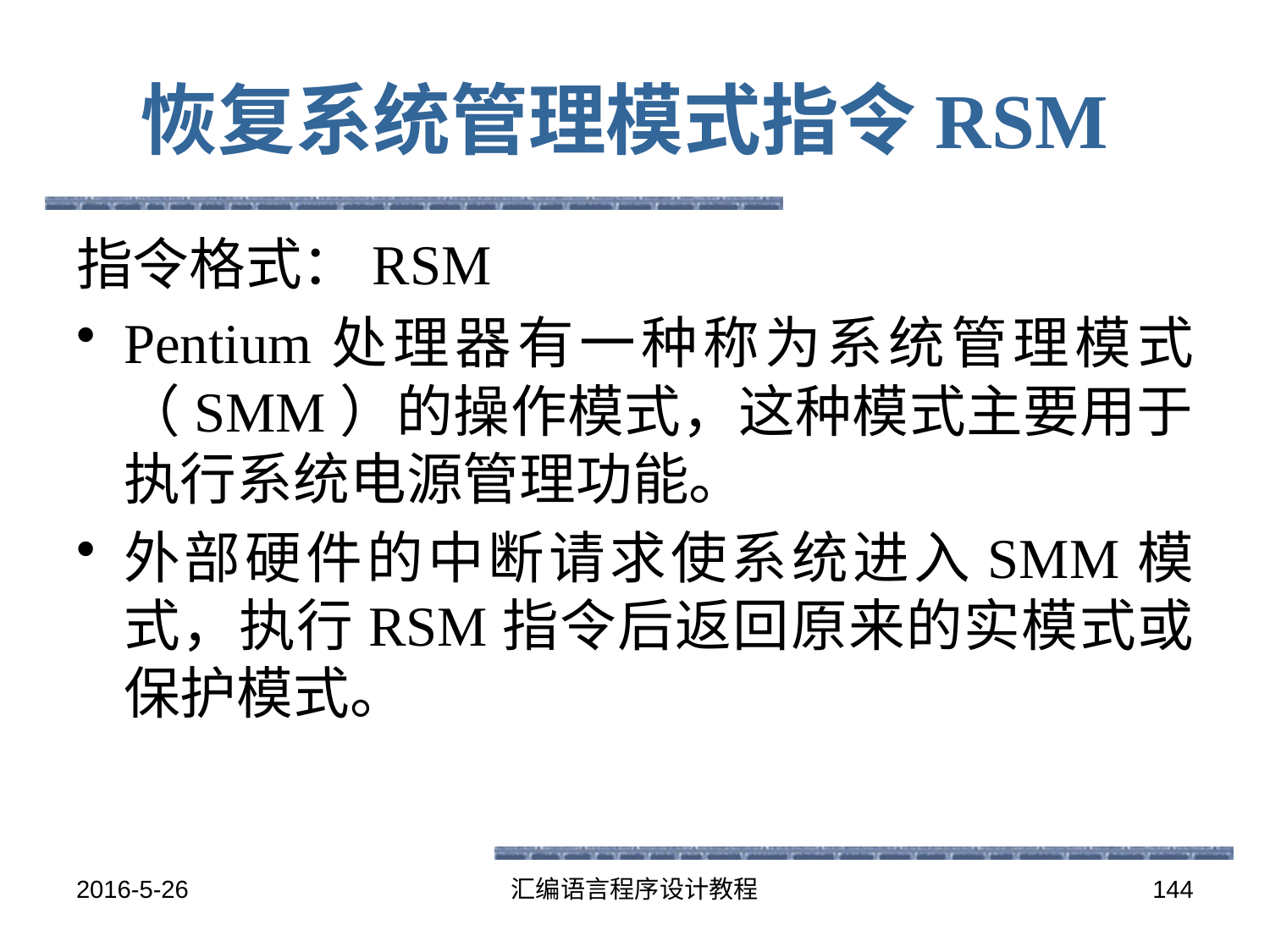

# 恢复系统管理模式指令RSM
指令格式：RSM
Pentium处理器有一种称为系统管理模式（SMM）的操作模式，这种模式主要用于执行系统电源管理功能。
外部硬件的中断请求使系统进入SMM模式，执行RSM指令后返回原来的实模式或保护模式。
2016-5-26
汇编语言程序设计教程
144